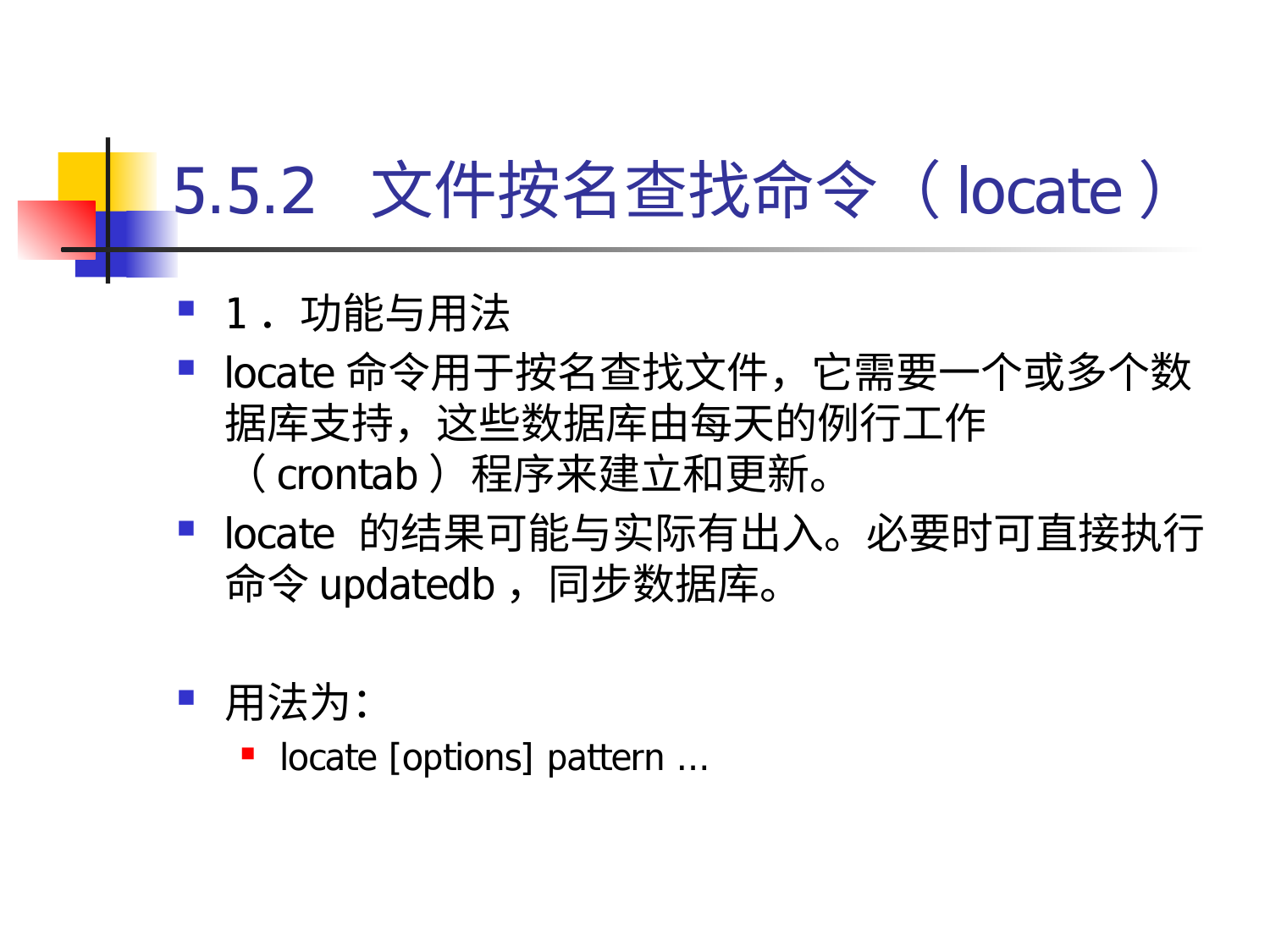

# 5.5.2  文件按名查找命令（locate）
1．功能与用法
locate命令用于按名查找文件，它需要一个或多个数据库支持，这些数据库由每天的例行工作（crontab）程序来建立和更新。
locate 的结果可能与实际有出入。必要时可直接执行命令updatedb，同步数据库。

用法为：
locate [options] pattern ...